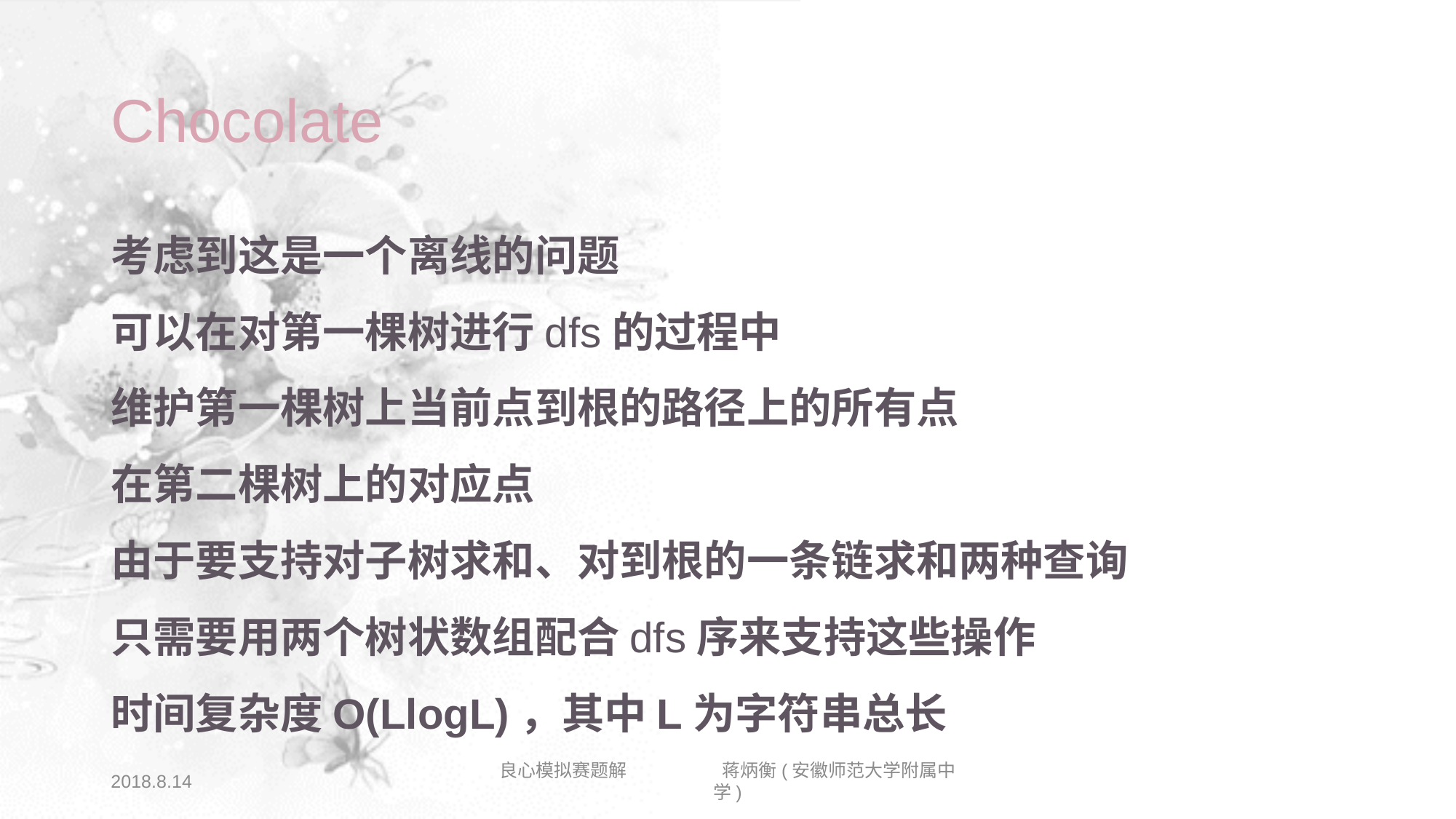

# Chocolate
考虑到这是一个离线的问题
可以在对第一棵树进行dfs的过程中
维护第一棵树上当前点到根的路径上的所有点
在第二棵树上的对应点
由于要支持对子树求和、对到根的一条链求和两种查询
只需要用两个树状数组配合dfs序来支持这些操作
时间复杂度O(LlogL)，其中L为字符串总长
2018.8.14
良心模拟赛题解                 蒋炳衡(安徽师范大学附属中学)
25